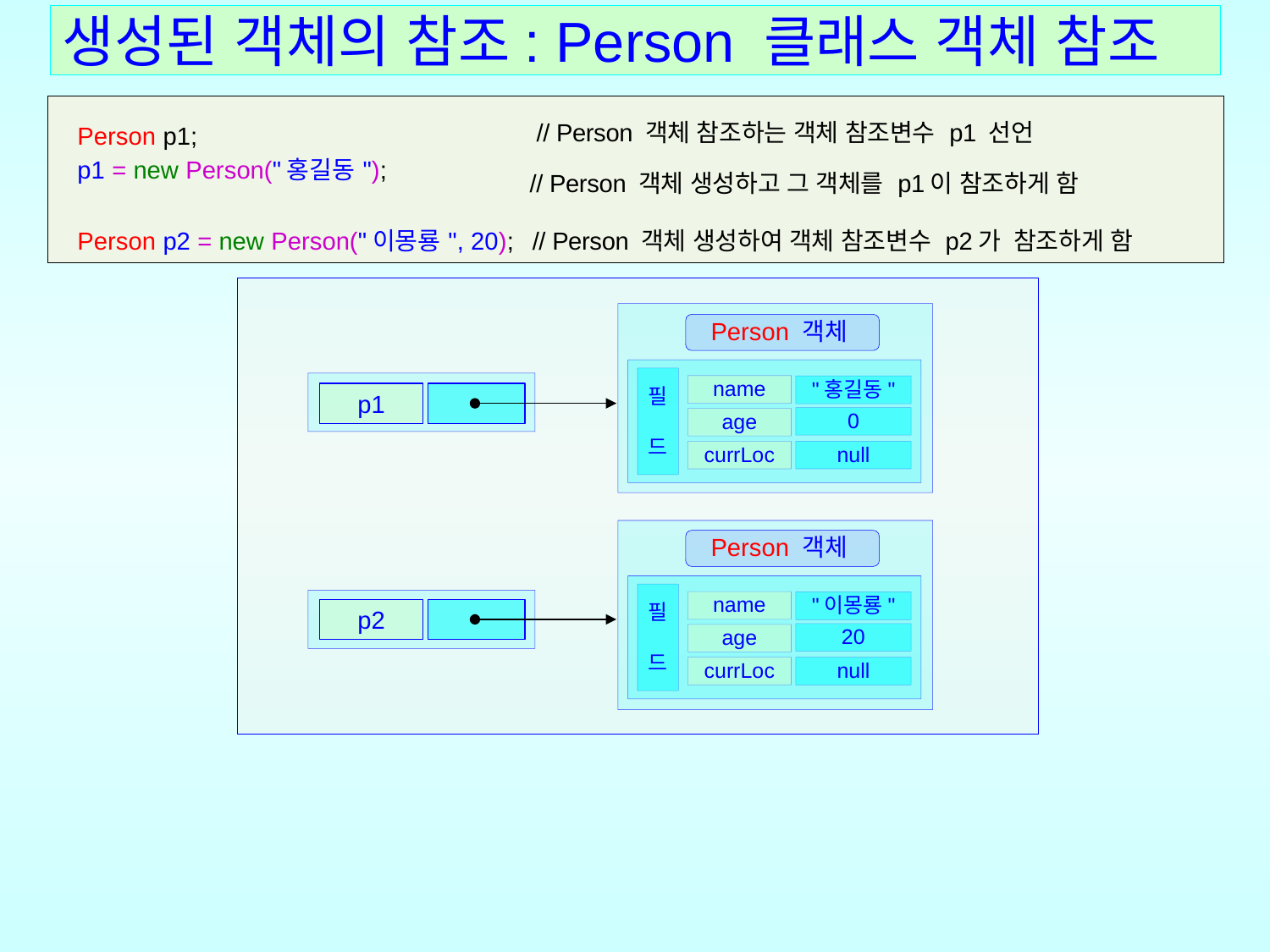

# 생성된 객체의 참조: Person 클래스 객체 참조
| Person p1; p1 = new Person("홍길동"); | // Person 객체 참조하는 객체 참조변수 p1 선언 // Person 객체 생성하고 그 객체를 p1이 참조하게 함 |  |
| --- | --- | --- |
| Person p2 = new Person("이몽룡", 20); |  | // Person 객체 생성하여 객체 참조변수 p2가 참조하게 함 |

Person 객체

필

드

name
"홍길동"
p1

0
age
currLoc
null

Person 객체

필

드

name
"이몽룡"
p2

20
age
currLoc
null